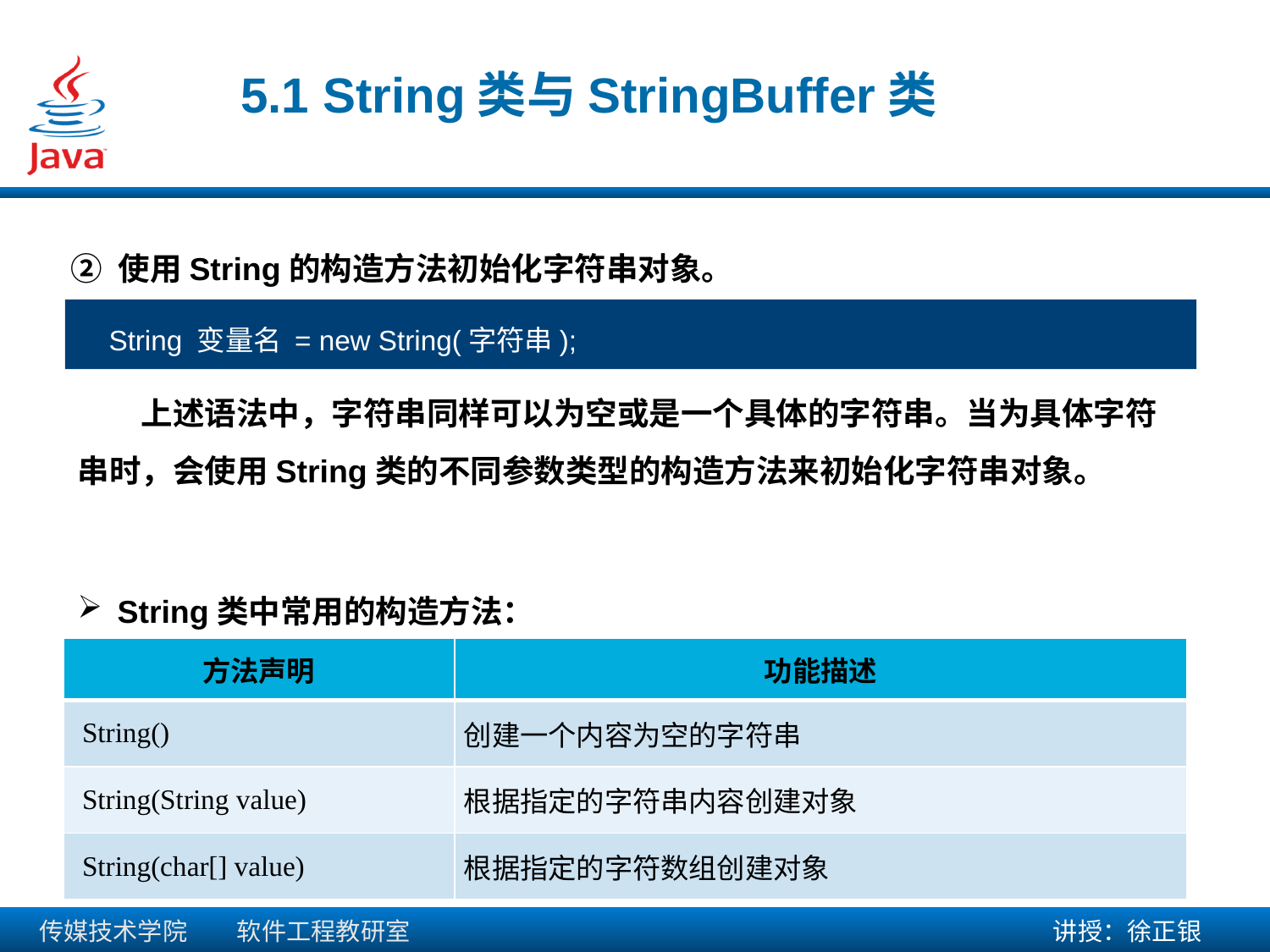

5.1 String类与StringBuffer类
使用String的构造方法初始化字符串对象。
    String 变量名 = new String(字符串);
上述语法中，字符串同样可以为空或是一个具体的字符串。当为具体字符串时，会使用String类的不同参数类型的构造方法来初始化字符串对象。
String类中常用的构造方法：
| 方法声明 | 功能描述 |
| --- | --- |
| String() | 创建一个内容为空的字符串 |
| String(String value) | 根据指定的字符串内容创建对象 |
| String(char[] value) | 根据指定的字符数组创建对象 |